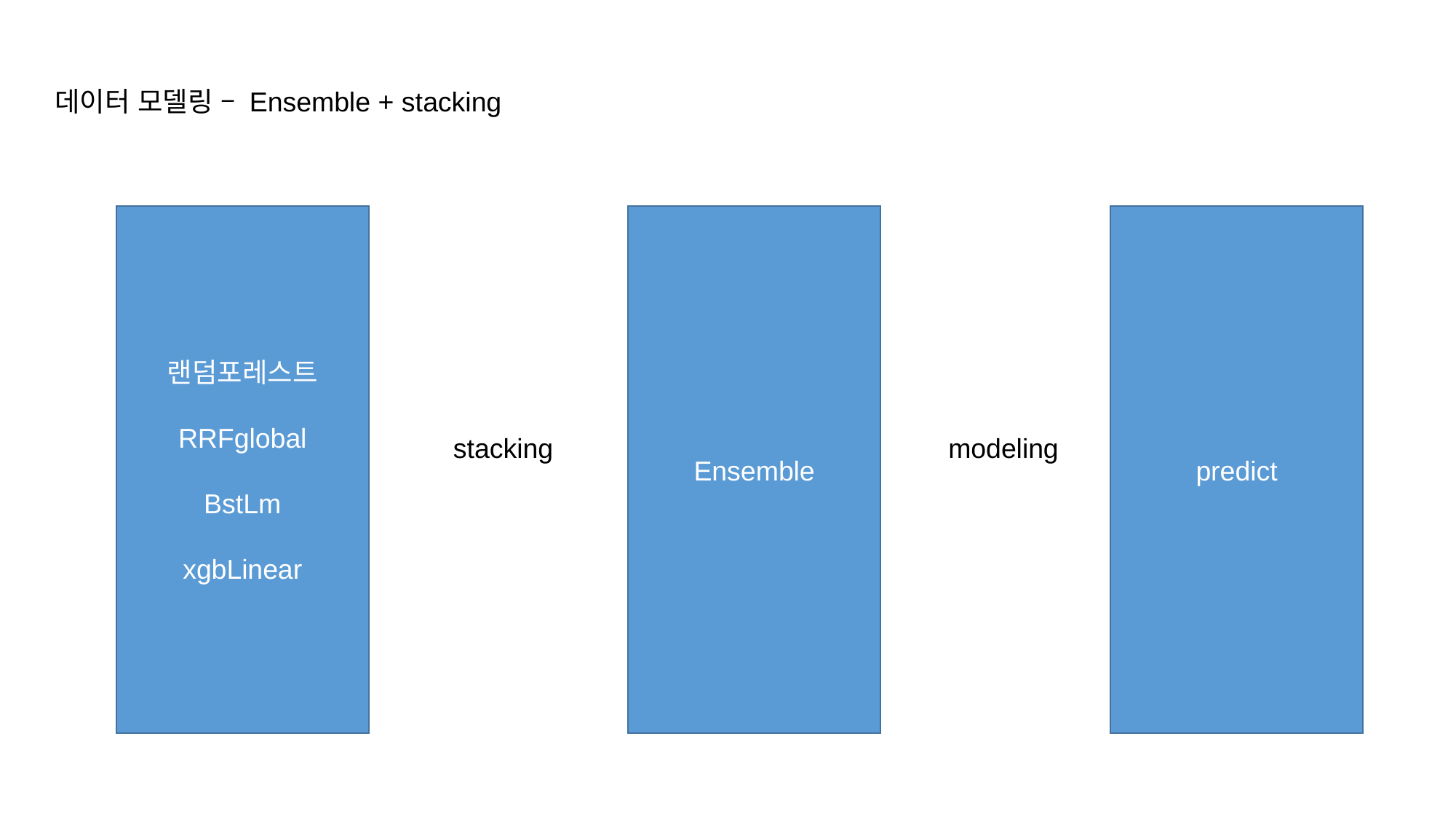

데이터 모델링 – Ensemble + stacking
랜덤포레스트

RRFglobal

BstLm

xgbLinear
Ensemble
predict
stacking
modeling